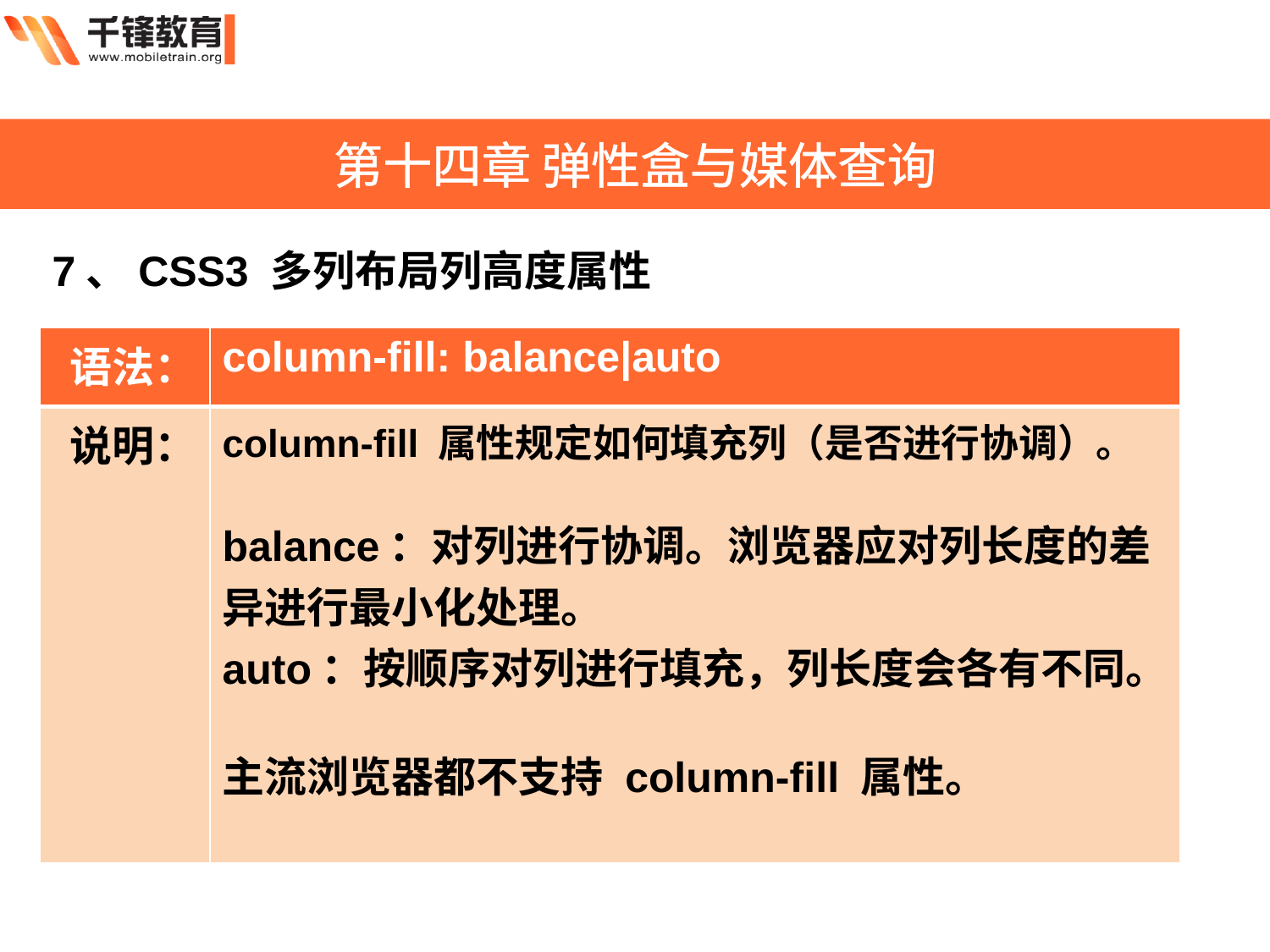

第十四章 弹性盒与媒体查询
7、CSS3 多列布局列高度属性

| 语法： | column-fill: balance|auto |
| --- | --- |
| 说明： | column-fill 属性规定如何填充列（是否进行协调）。 balance：对列进行协调。浏览器应对列长度的差异进行最小化处理。 auto：按顺序对列进行填充，列长度会各有不同。 主流浏览器都不支持 column-fill 属性。 |